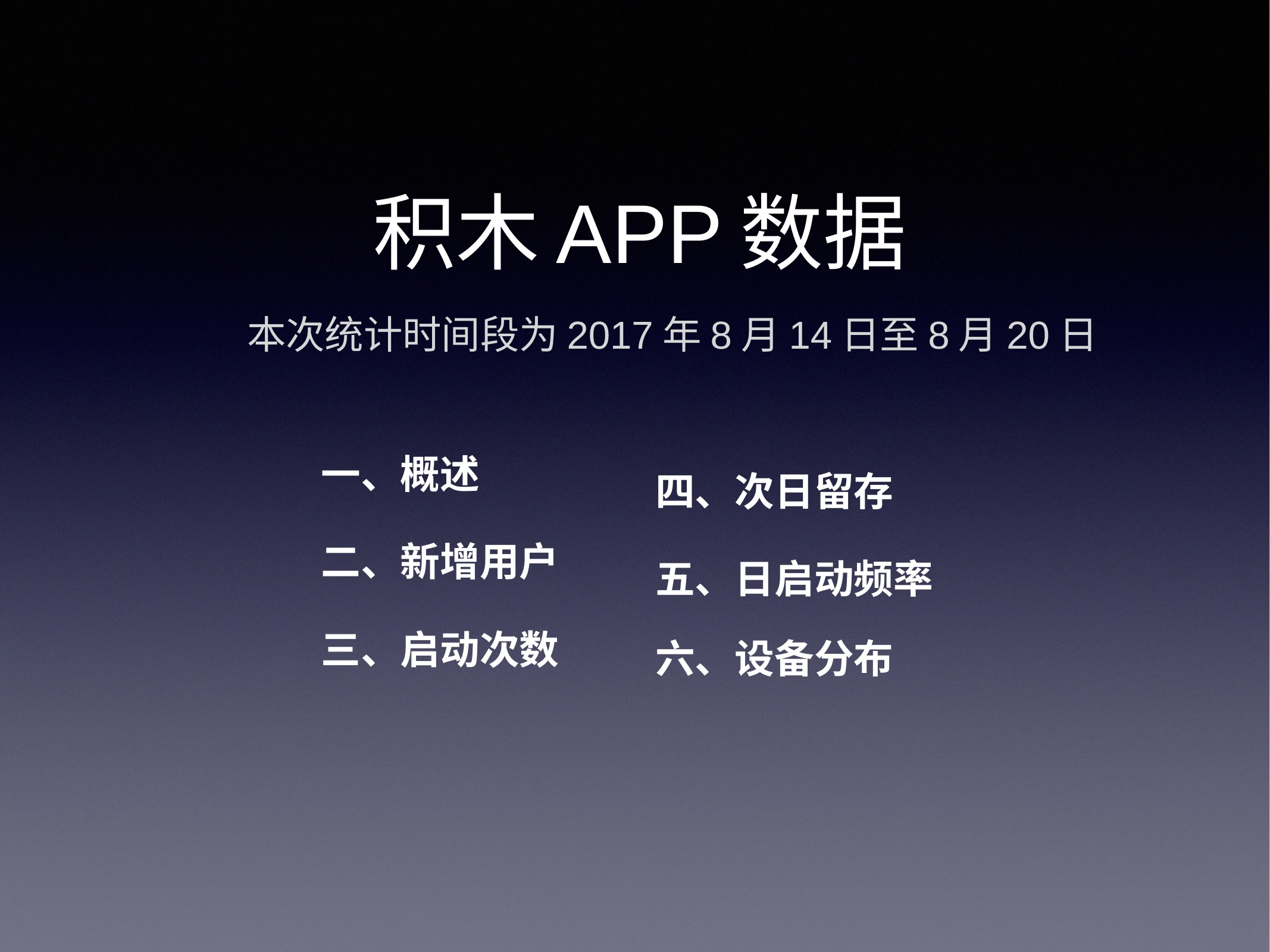

# 积木APP数据
本次统计时间段为2017年8月14日至8月20日
一、概述
四、次日留存
二、新增用户
五、日启动频率
三、启动次数
六、设备分布